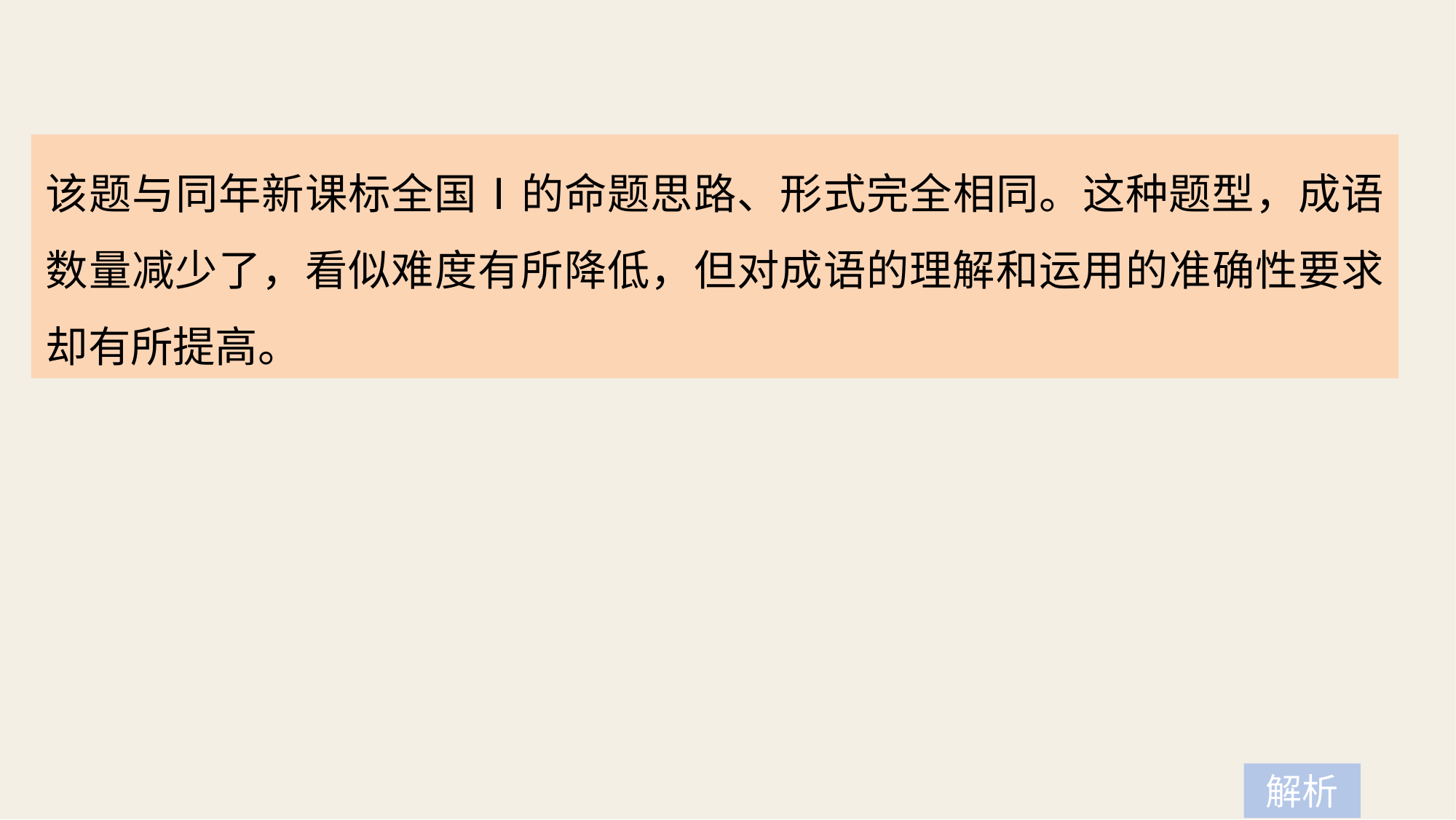

该题与同年新课标全国Ⅰ的命题思路、形式完全相同。这种题型，成语数量减少了，看似难度有所降低，但对成语的理解和运用的准确性要求却有所提高。
解析